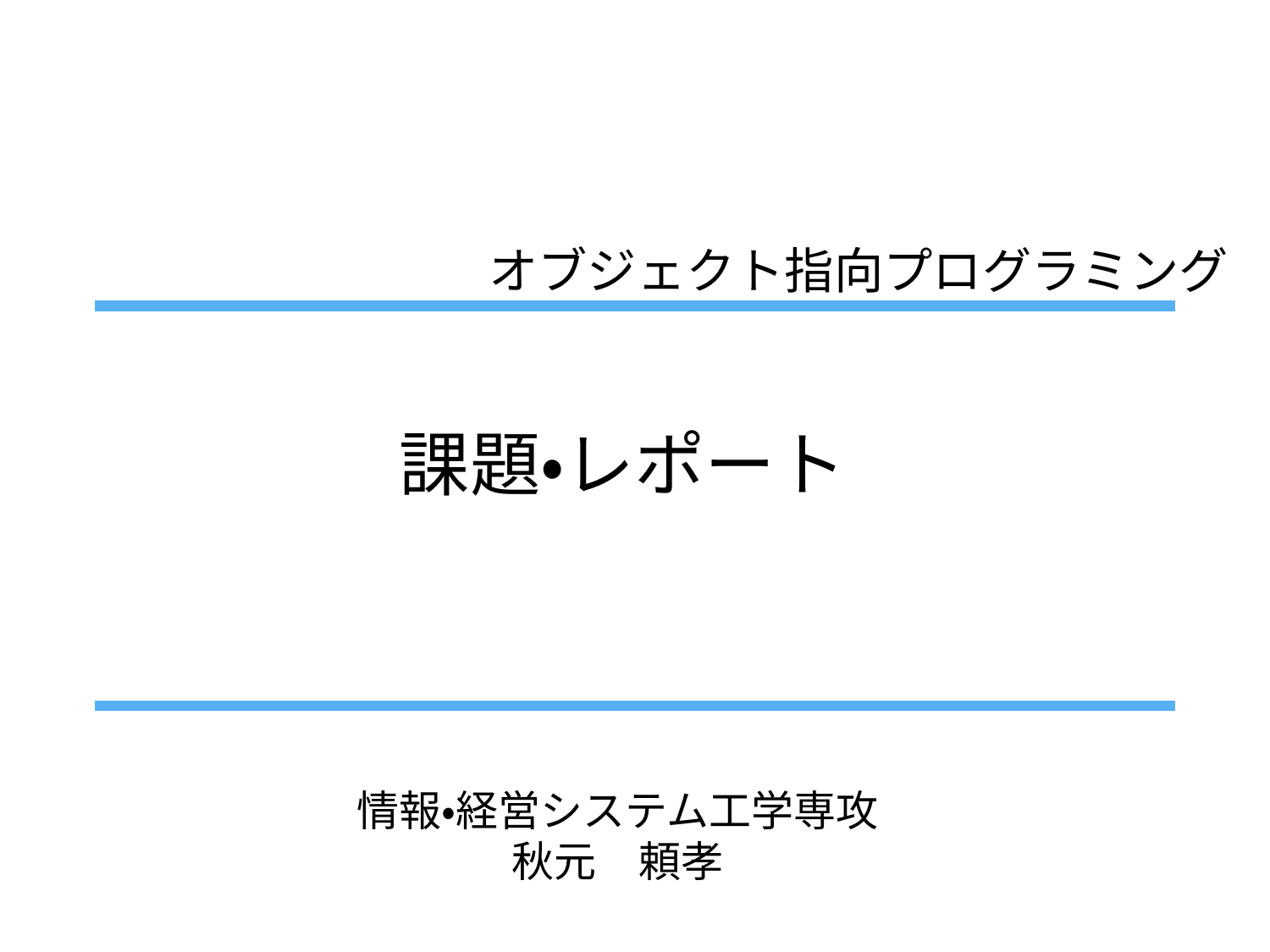

オブジェクト指向プログラミング
課題・レポート
情報・経営システム工学専攻
秋元　頼孝